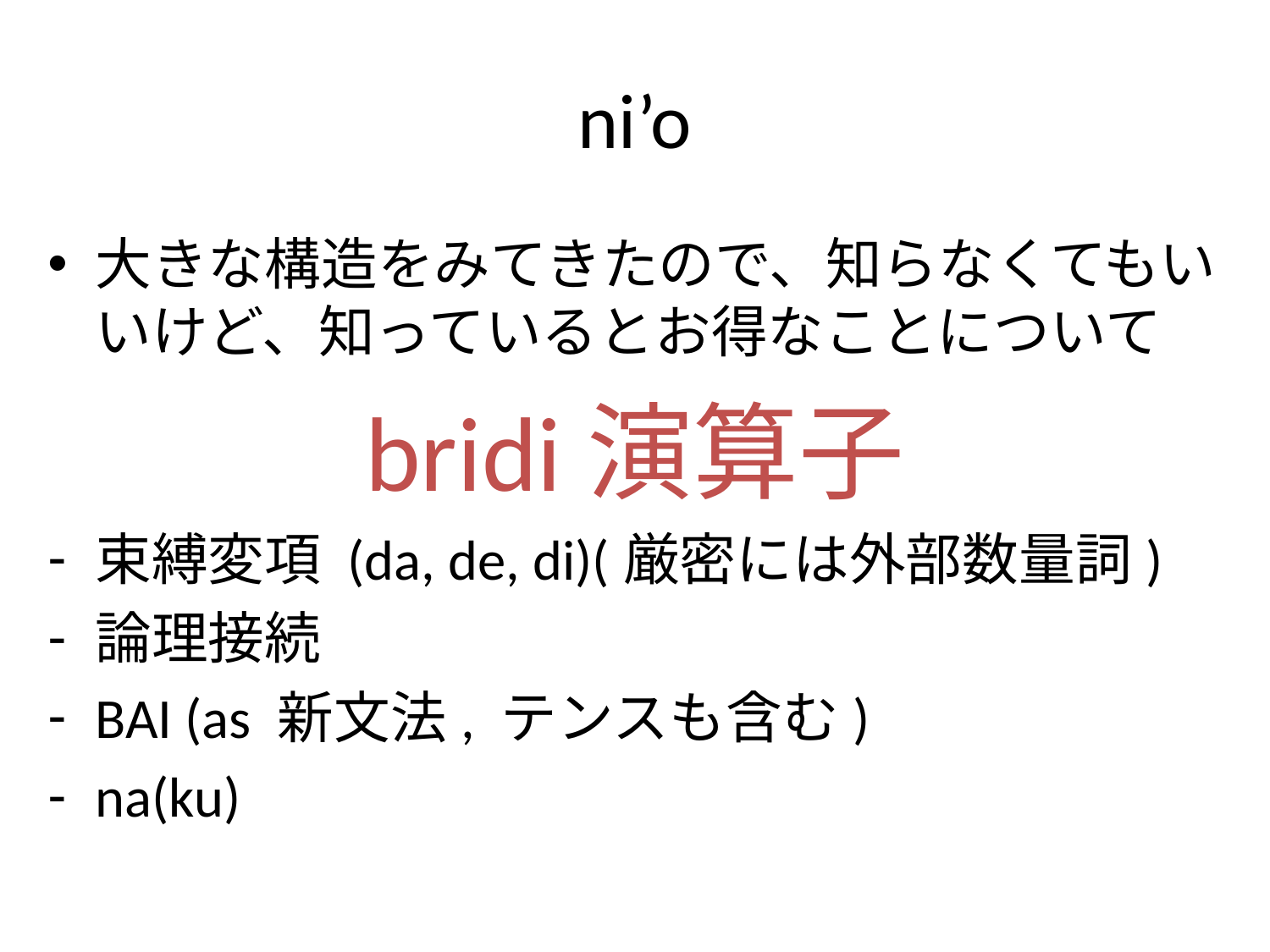

# ni’o
大きな構造をみてきたので、知らなくてもいいけど、知っているとお得なことについて
bridi演算子
束縛変項 (da, de, di)(厳密には外部数量詞)
論理接続
BAI (as 新文法, テンスも含む)
na(ku)